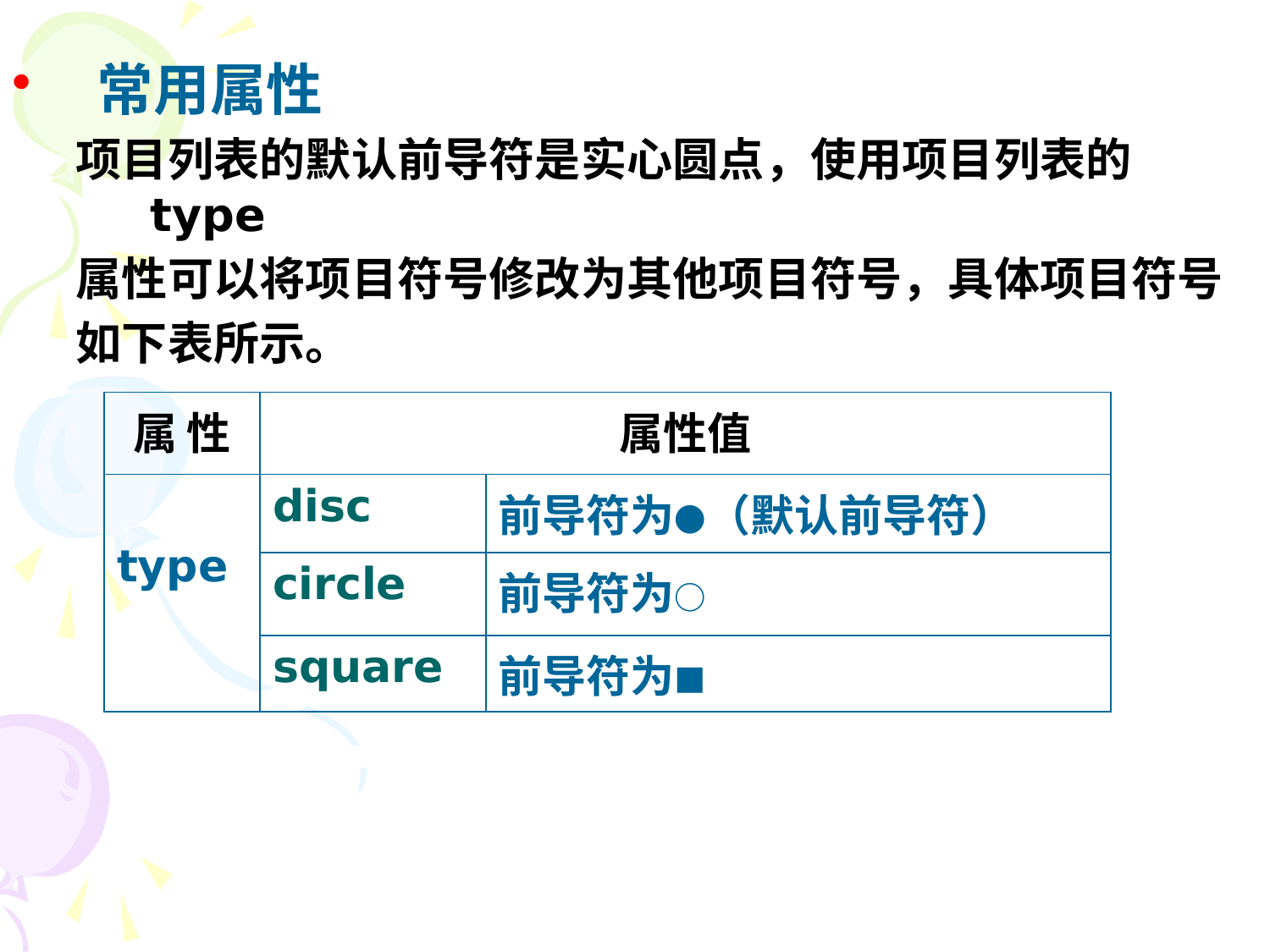

常用属性
项目列表的默认前导符是实心圆点，使用项目列表的type
属性可以将项目符号修改为其他项目符号，具体项目符号
如下表所示。

| 属 性 | 属性值 |  |
| --- | --- | --- |
| type | disc | 前导符为●（默认前导符） |
|  | circle | 前导符为○ |
|  | square | 前导符为■ |